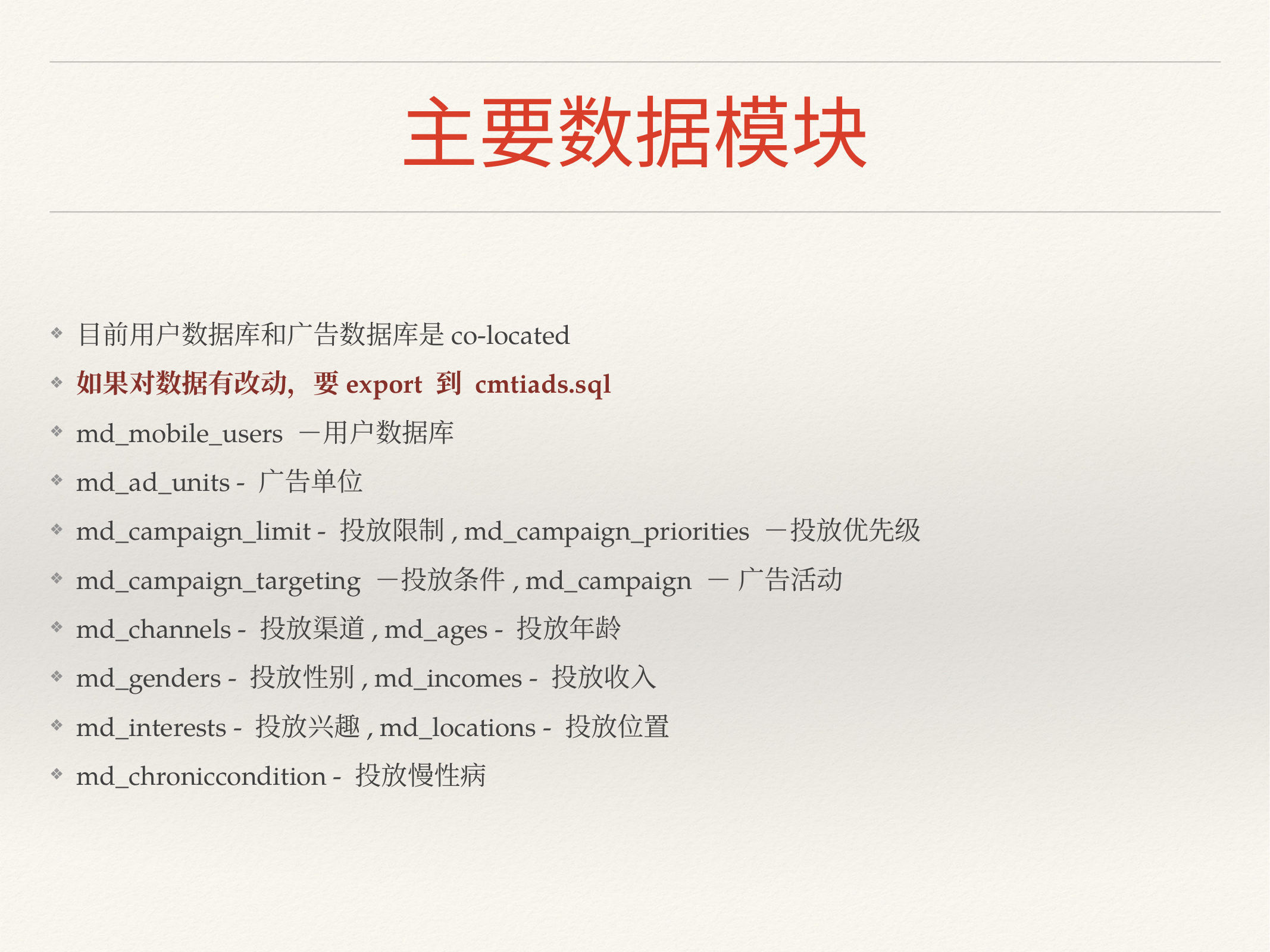

# 主要数据模块
目前用户数据库和广告数据库是co-located
如果对数据有改动，要export 到 cmtiads.sql
md_mobile_users －用户数据库
md_ad_units - 广告单位
md_campaign_limit - 投放限制, md_campaign_priorities －投放优先级
md_campaign_targeting －投放条件, md_campaign － 广告活动
md_channels - 投放渠道, md_ages - 投放年龄
md_genders - 投放性别, md_incomes - 投放收入
md_interests - 投放兴趣, md_locations - 投放位置
md_chroniccondition - 投放慢性病